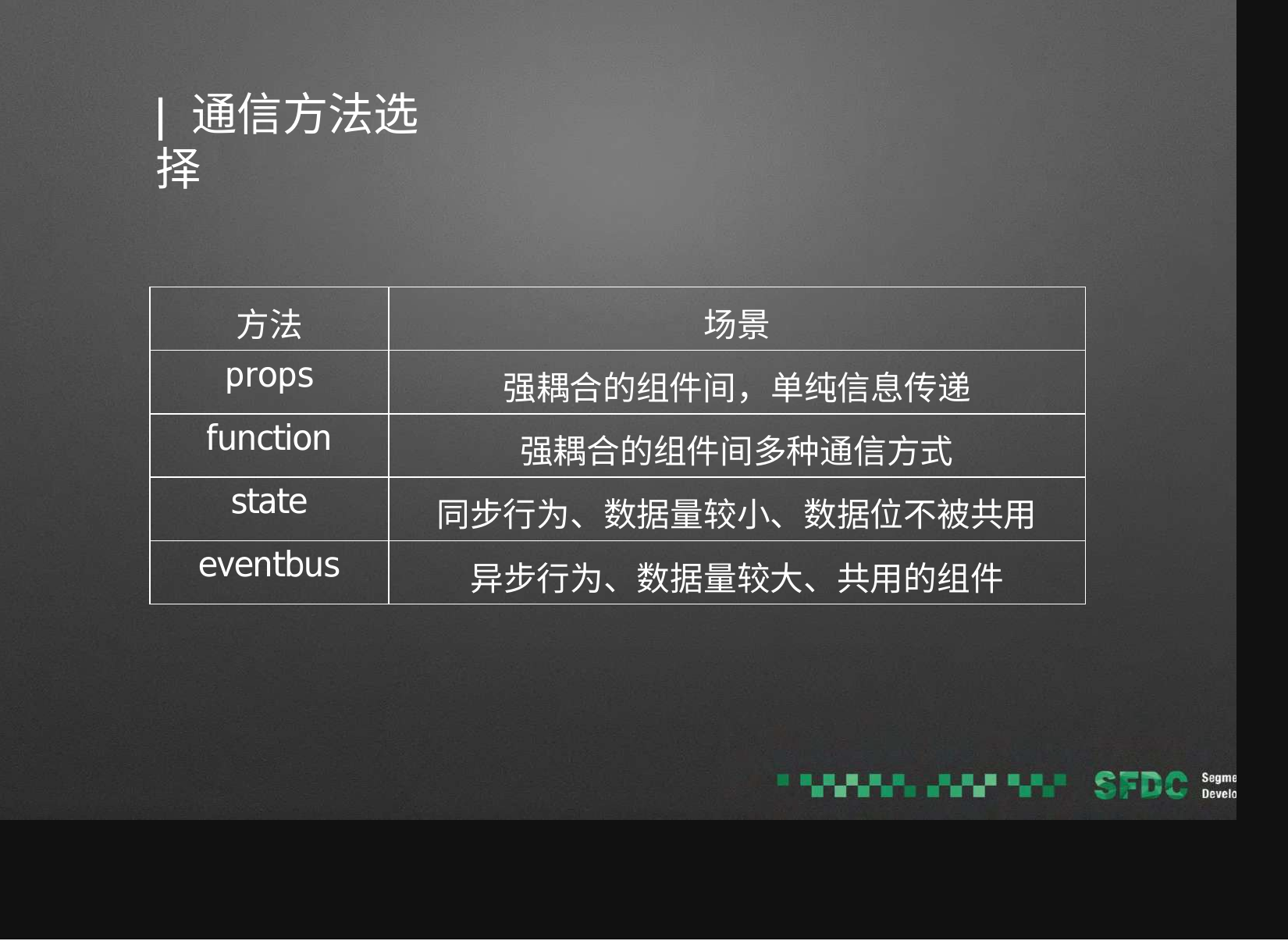

# | 通信方法选择
| 方法 | 场景 |
| --- | --- |
| props | 强耦合的组件间，单纯信息传递 |
| function | 强耦合的组件间多种通信方式 |
| state | 同步行为、数据量较小、数据位不被共用 |
| eventbus | 异步行为、数据量较大、共用的组件 |